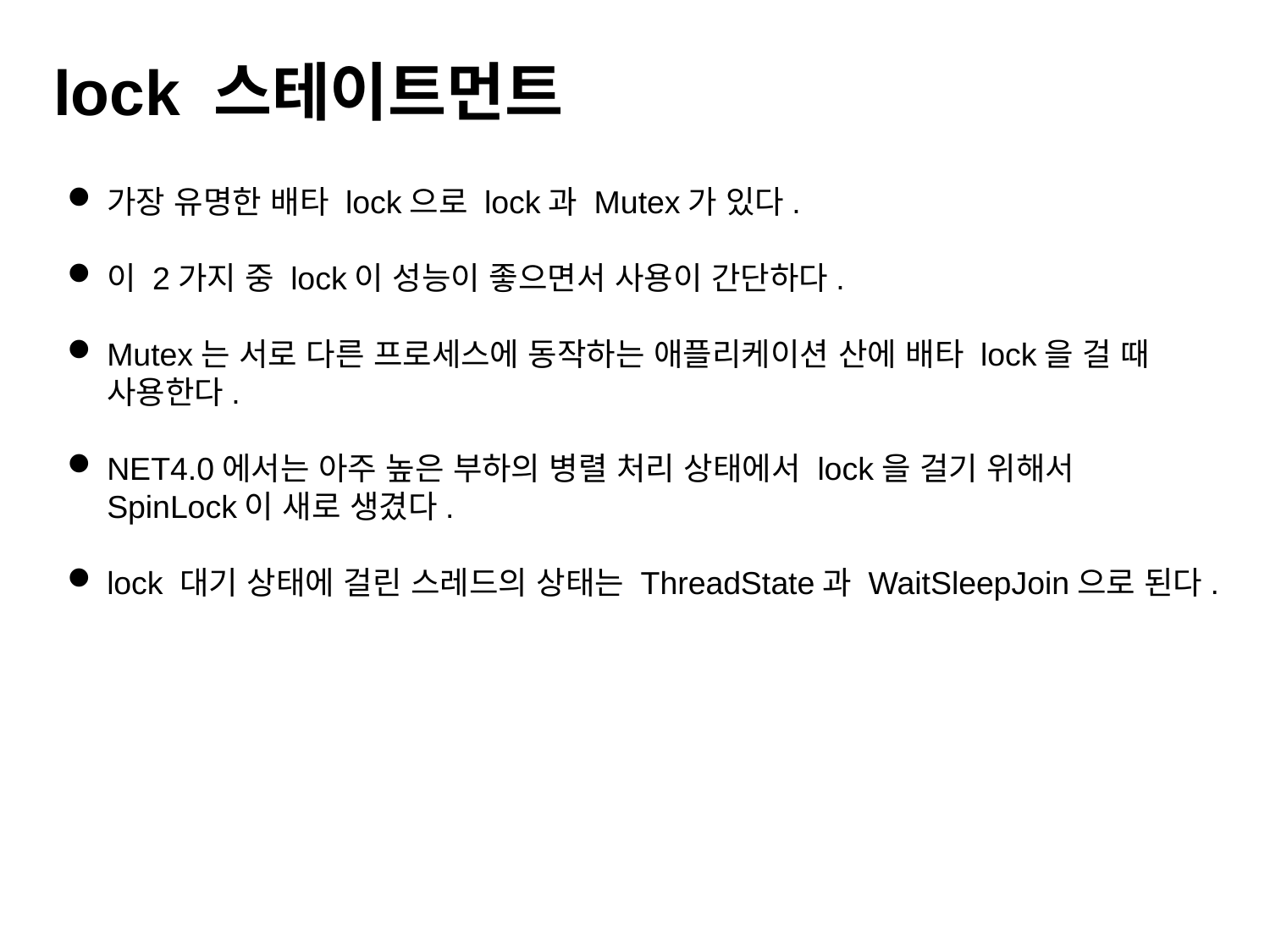

lock 스테이트먼트
가장 유명한 배타 lock으로 lock과 Mutex가 있다.
이 2가지 중 lock이 성능이 좋으면서 사용이 간단하다.
Mutex는 서로 다른 프로세스에 동작하는 애플리케이션 산에 배타 lock을 걸 때 사용한다.

NET4.0에서는 아주 높은 부하의 병렬 처리 상태에서 lock을 걸기 위해서 SpinLock이 새로 생겼다.

lock 대기 상태에 걸린 스레드의 상태는 ThreadState과 WaitSleepJoin으로 된다.